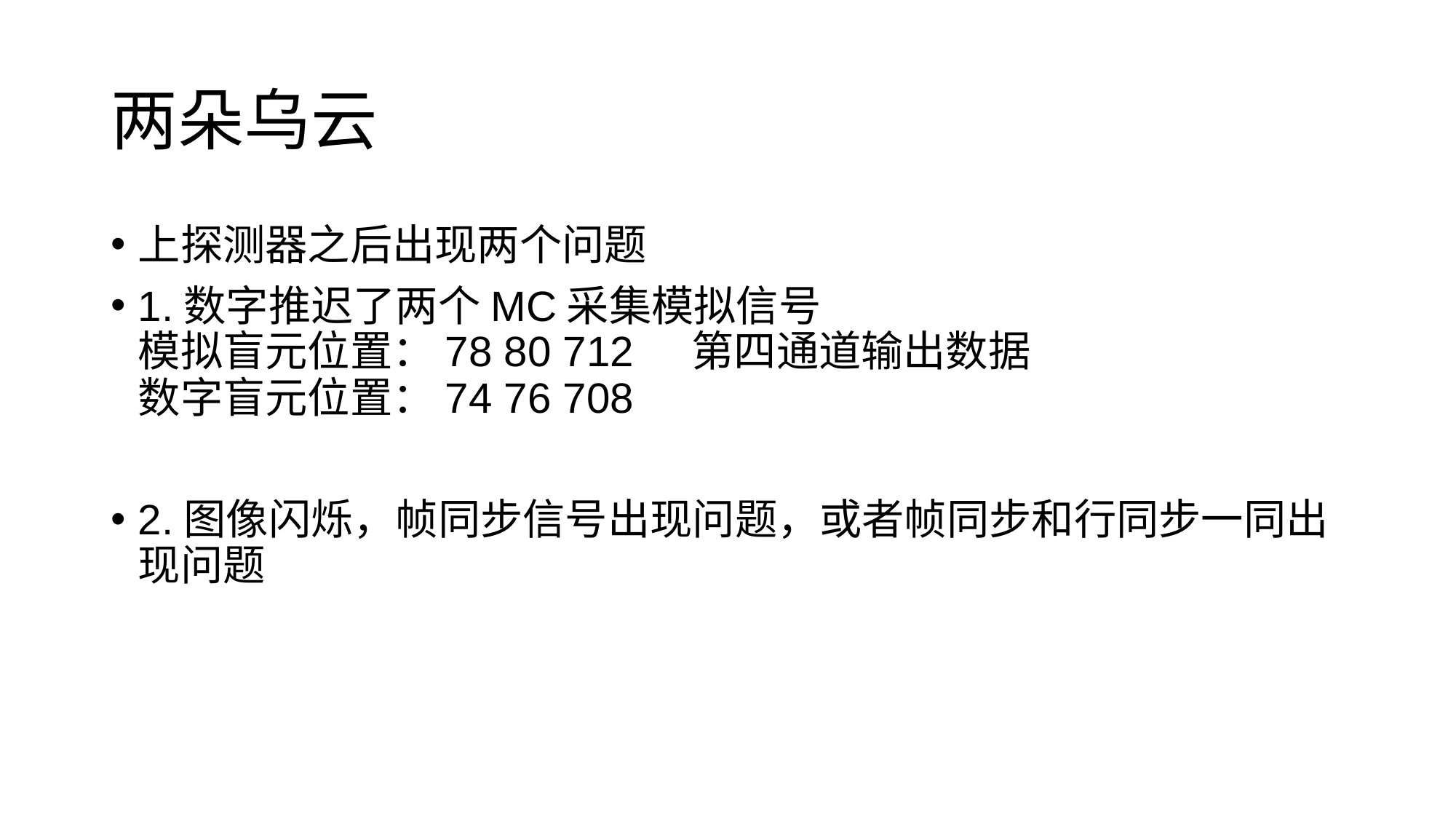

# 两朵乌云
上探测器之后出现两个问题
1.数字推迟了两个MC采集模拟信号
模拟盲元位置：78 80 712    第四通道输出数据
数字盲元位置：74 76 708

2.图像闪烁，帧同步信号出现问题，或者帧同步和行同步一同出现问题